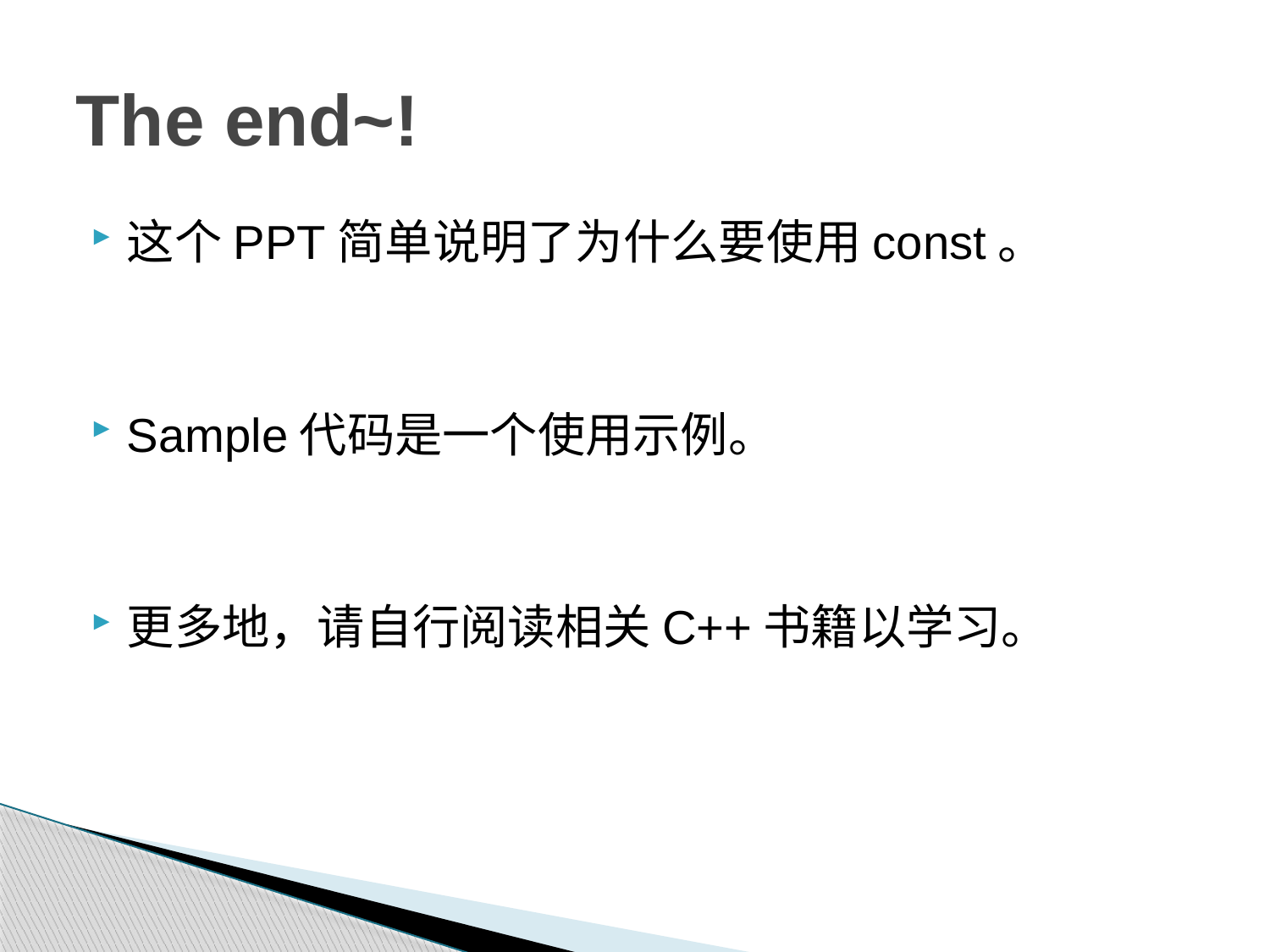

# The end~!
这个PPT简单说明了为什么要使用const。

Sample代码是一个使用示例。

更多地，请自行阅读相关C++书籍以学习。